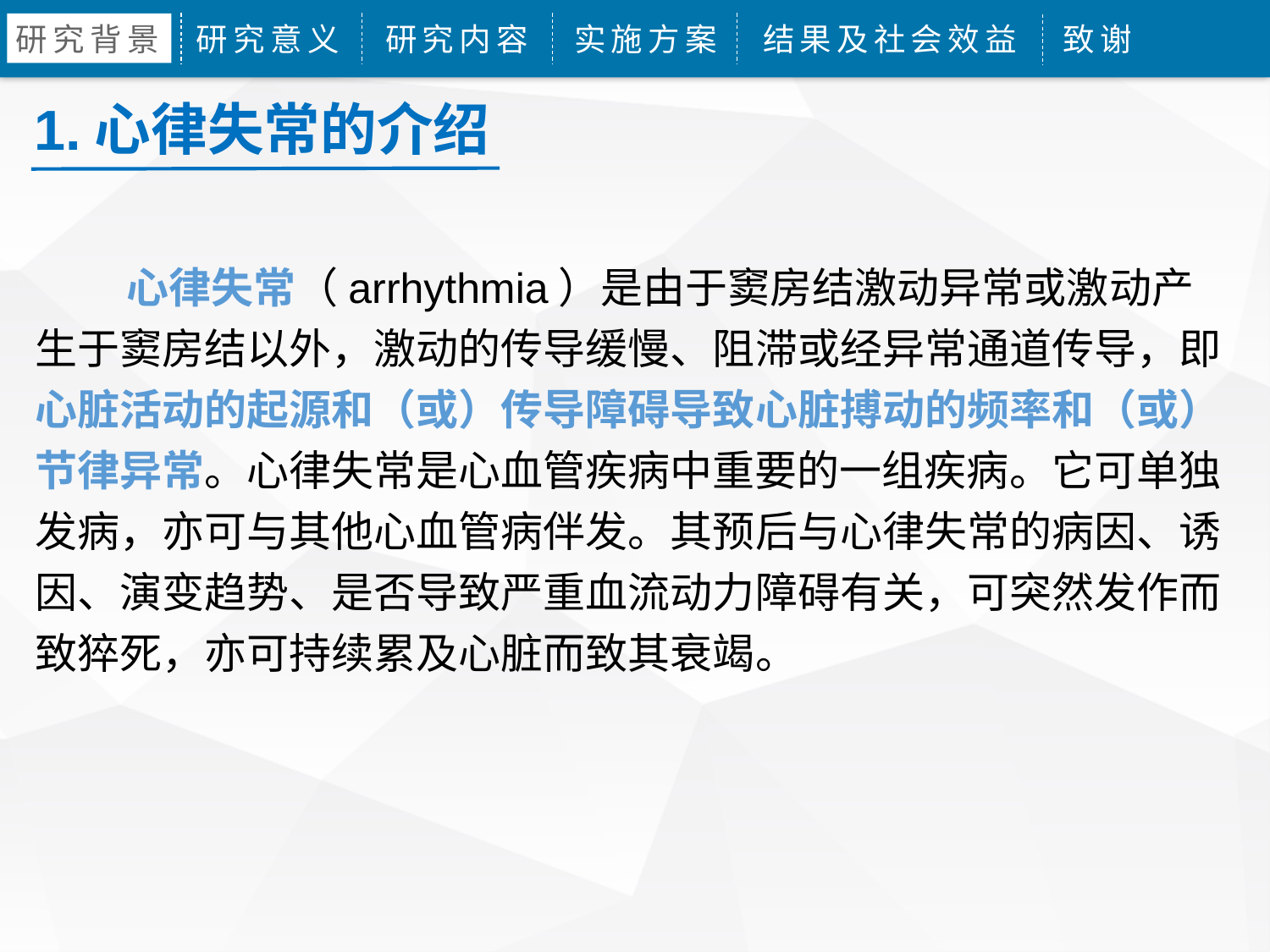

研究背景
研究意义
研究内容
实施方案
结果及社会效益

致谢
1.心律失常的介绍
         心律失常（arrhythmia）是由于窦房结激动异常或激动产生于窦房结以外，激动的传导缓慢、阻滞或经异常通道传导，即心脏活动的起源和（或）传导障碍导致心脏搏动的频率和（或）节律异常。心律失常是心血管疾病中重要的一组疾病。它可单独发病，亦可与其他心血管病伴发。其预后与心律失常的病因、诱因、演变趋势、是否导致严重血流动力障碍有关，可突然发作而致猝死，亦可持续累及心脏而致其衰竭。